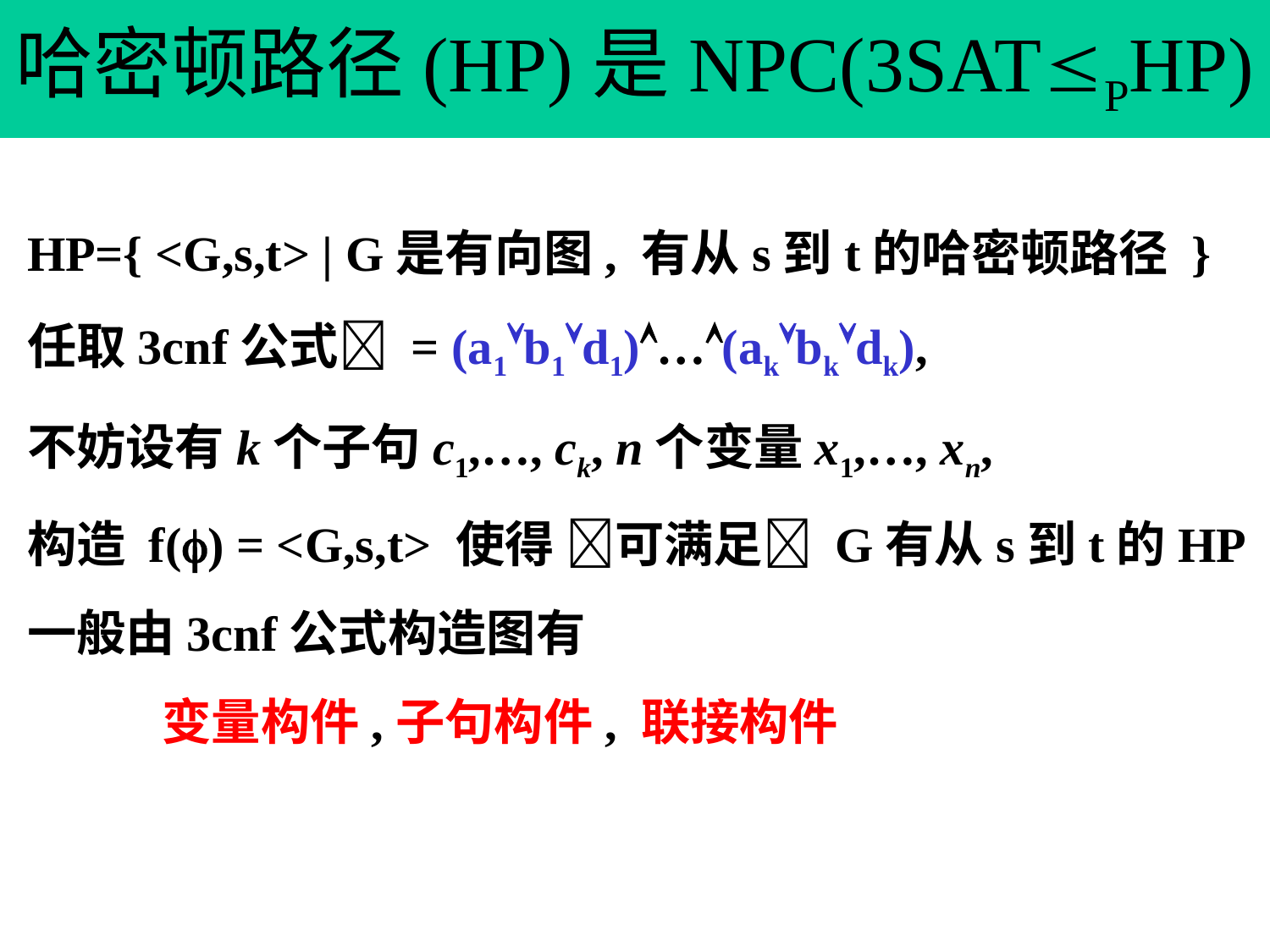

# 哈密顿路径(HP)是NPC(3SAT≤PHP)
HP={ <G,s,t> | G是有向图, 有从s到t的哈密顿路径 }
任取3cnf公式φ = (a1∨b1∨d1)∧…∧(ak∨bk∨dk),
不妨设有k个子句c1,…, ck, n个变量x1,…, xn,
构造 f(φ) = <G,s,t> 使得 φ可满足⇔ G有从s到t的HP
一般由3cnf公式构造图有
           变量构件,子句构件, 联接构件